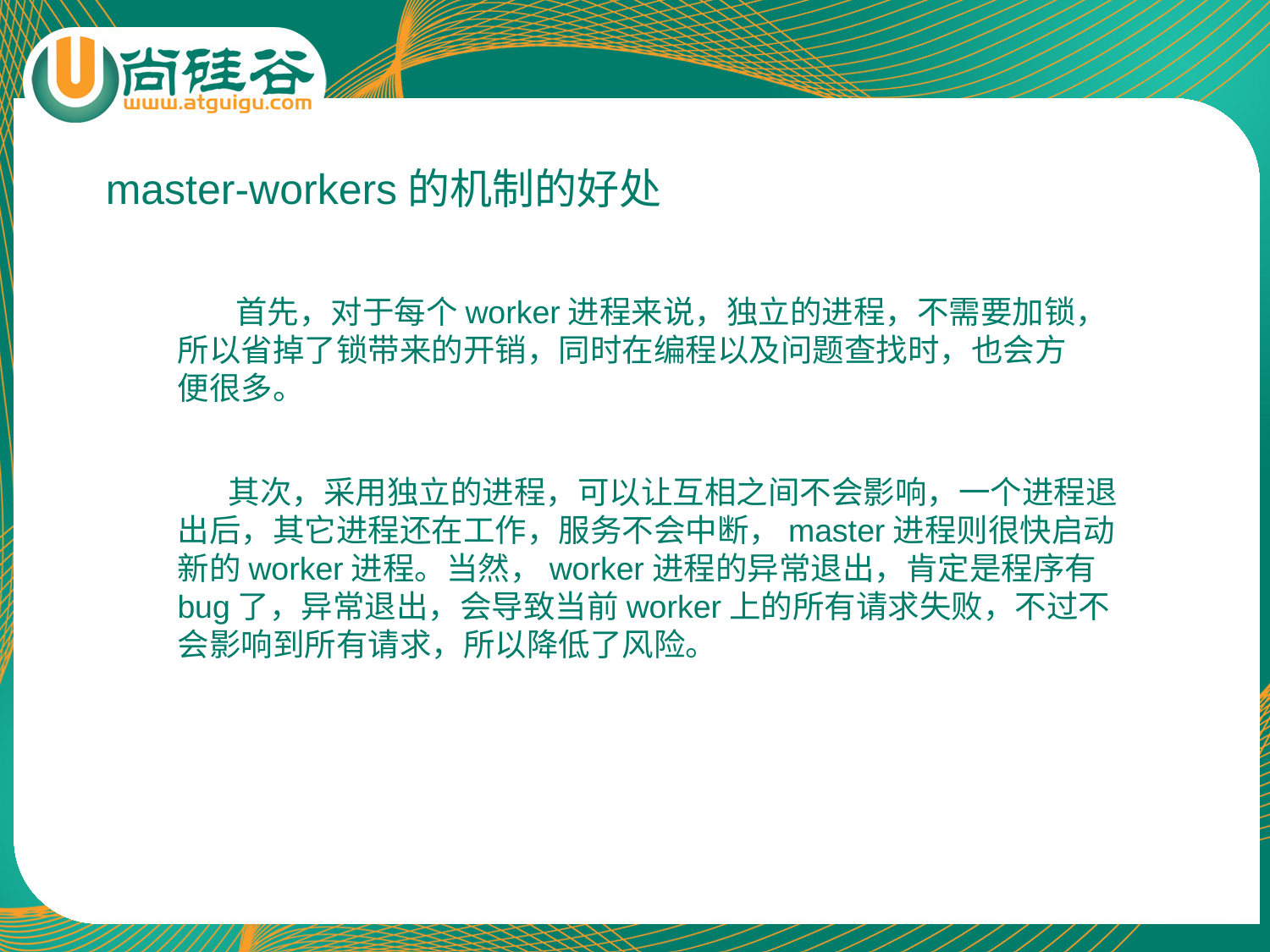

master-workers的机制的好处
       首先，对于每个worker进程来说，独立的进程，不需要加锁，所以省掉了锁带来的开销，同时在编程以及问题查找时，也会方便很多。
      其次，采用独立的进程，可以让互相之间不会影响，一个进程退出后，其它进程还在工作，服务不会中断，master进程则很快启动新的worker进程。当然，worker进程的异常退出，肯定是程序有bug了，异常退出，会导致当前worker上的所有请求失败，不过不会影响到所有请求，所以降低了风险。